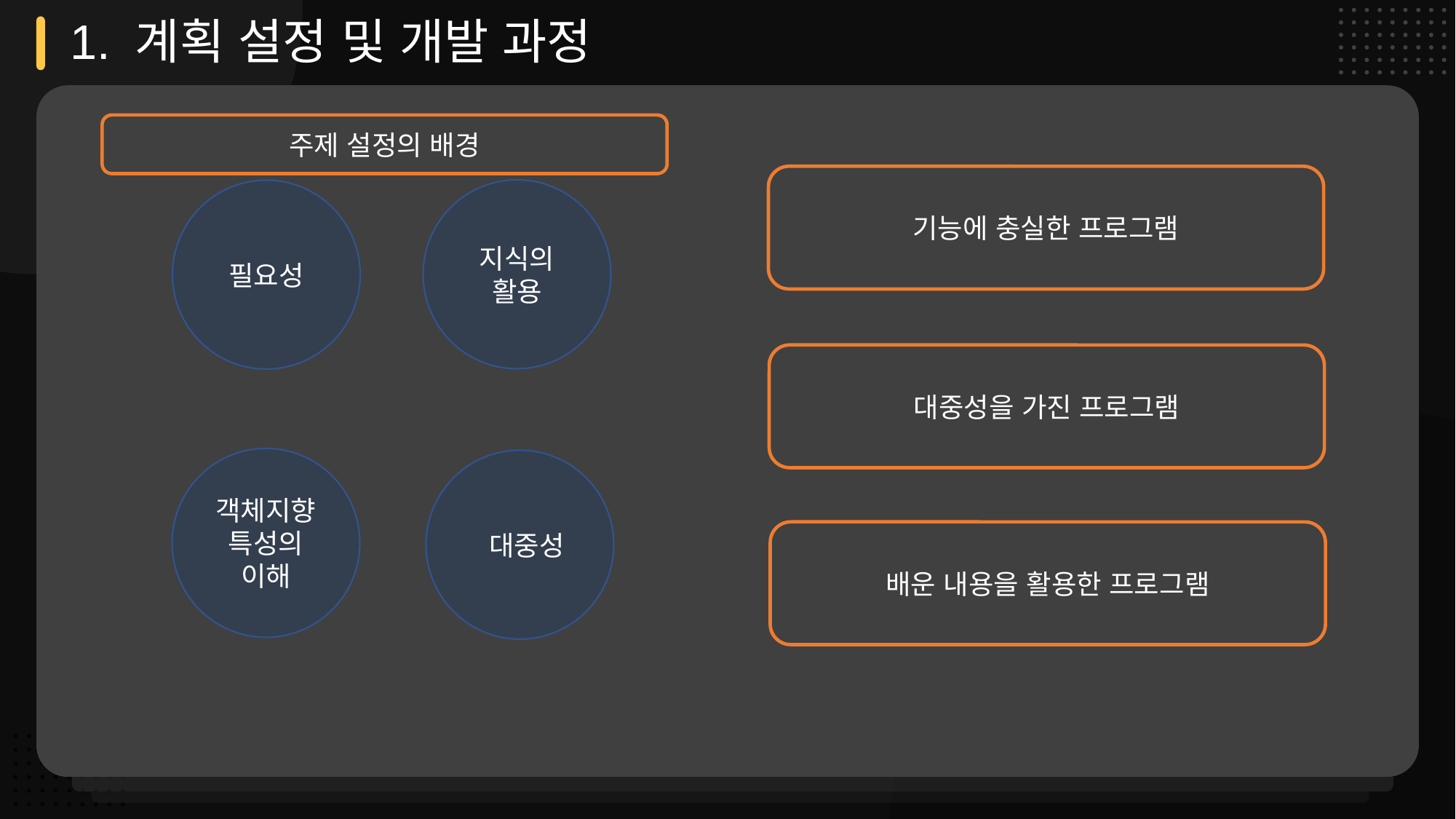

1. 계획 설정 및 개발 과정
주제 설정의 배경
기능에 충실한 프로그램
지식의 활용
필요성
대중성을 가진 프로그램
객체지향 특성의
이해
 대중성
배운 내용을 활용한 프로그램